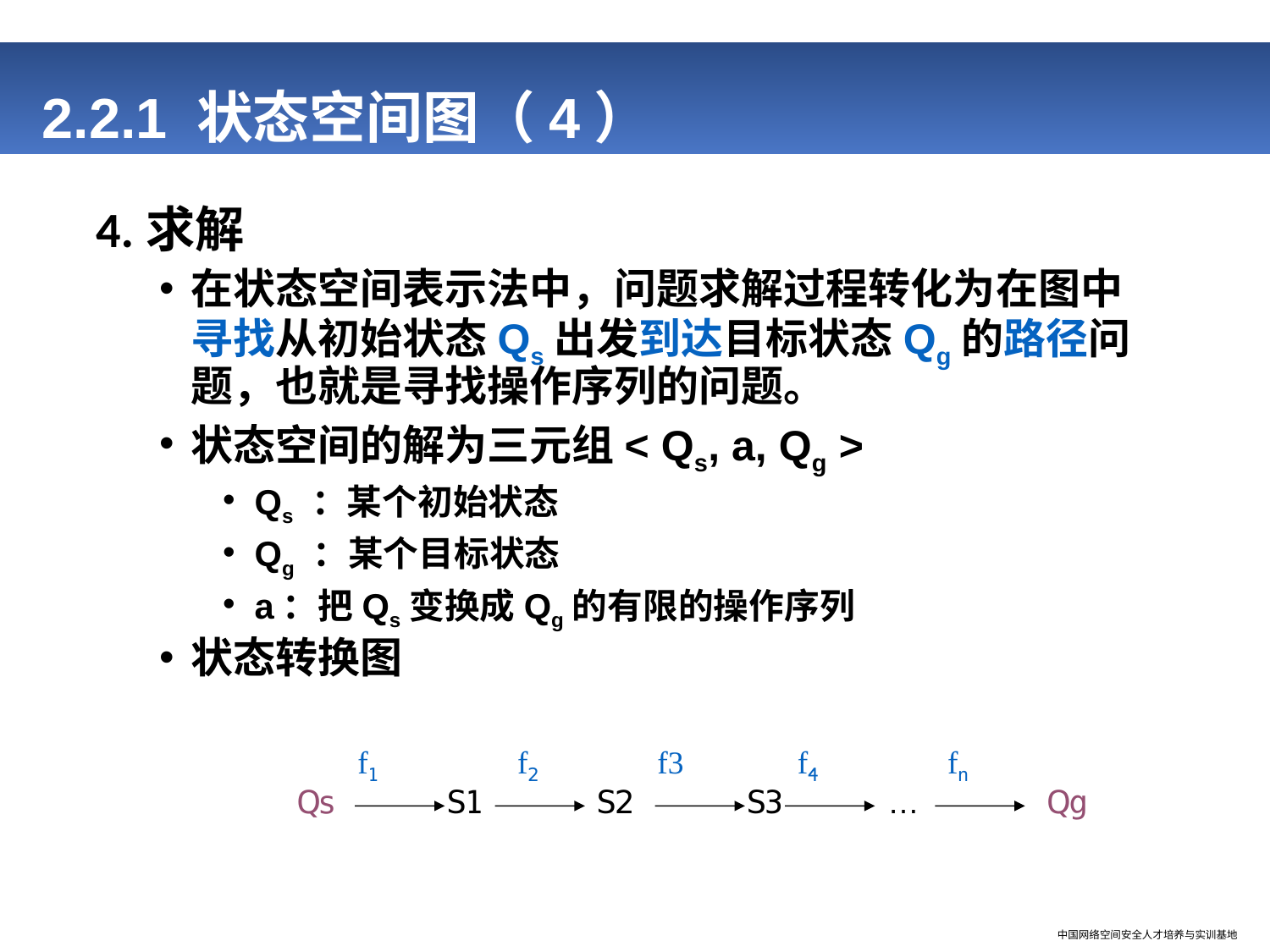

# 2.2.1 状态空间图（4）
4.求解
在状态空间表示法中，问题求解过程转化为在图中寻找从初始状态Qs出发到达目标状态Qg的路径问题，也就是寻找操作序列的问题。
状态空间的解为三元组< Qs, a, Qg >
Qs ：某个初始状态
Qg ：某个目标状态
a：把Qs变换成Qg的有限的操作序列
状态转换图

f1
f2
f3
f4
fn
Qs
S1
S2
S3
…
Qg